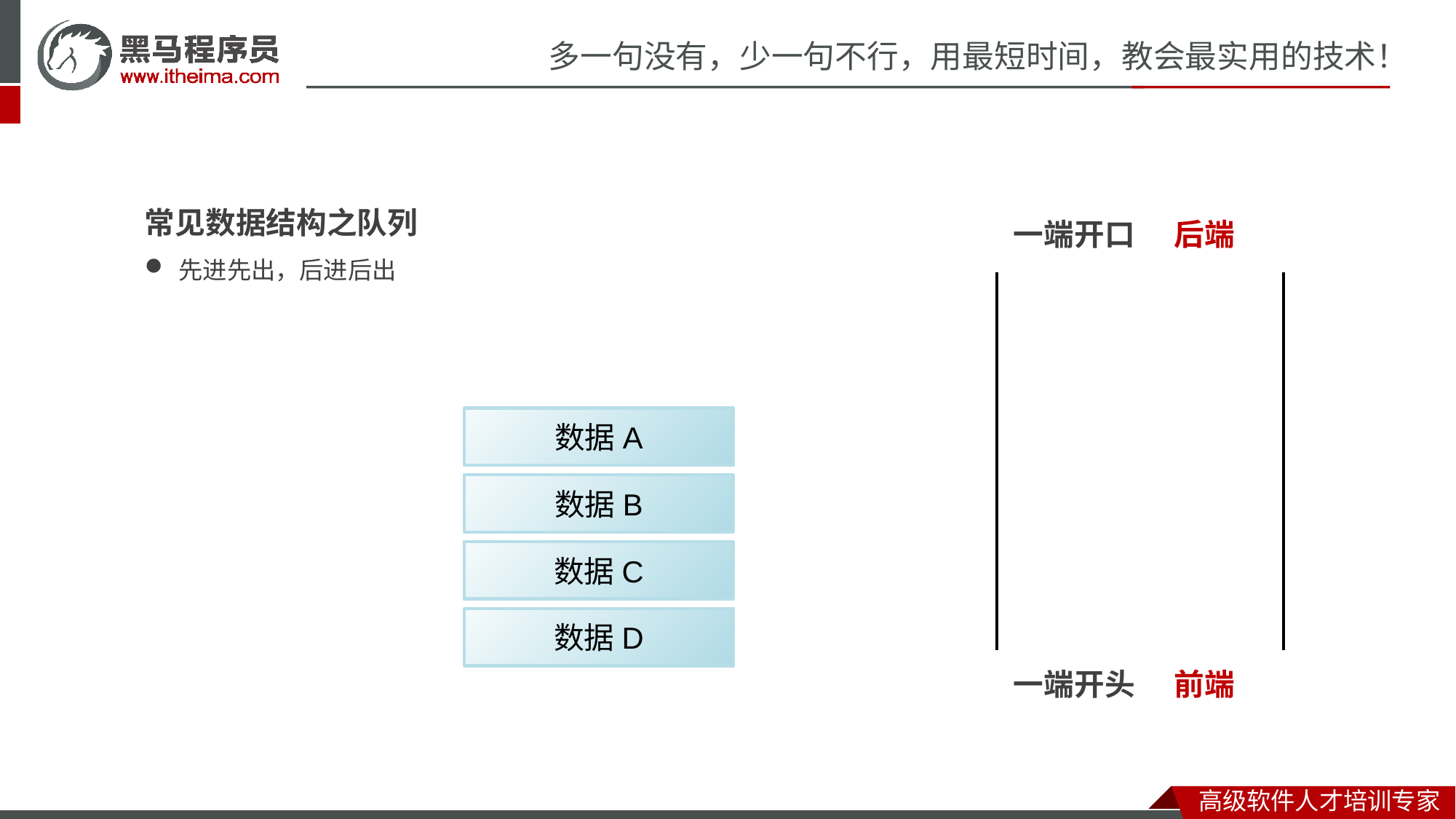

常见数据结构之队列
先进先出，后进后出
一端开口
后端
数据A
数据B
数据C
数据D
前端
一端开头